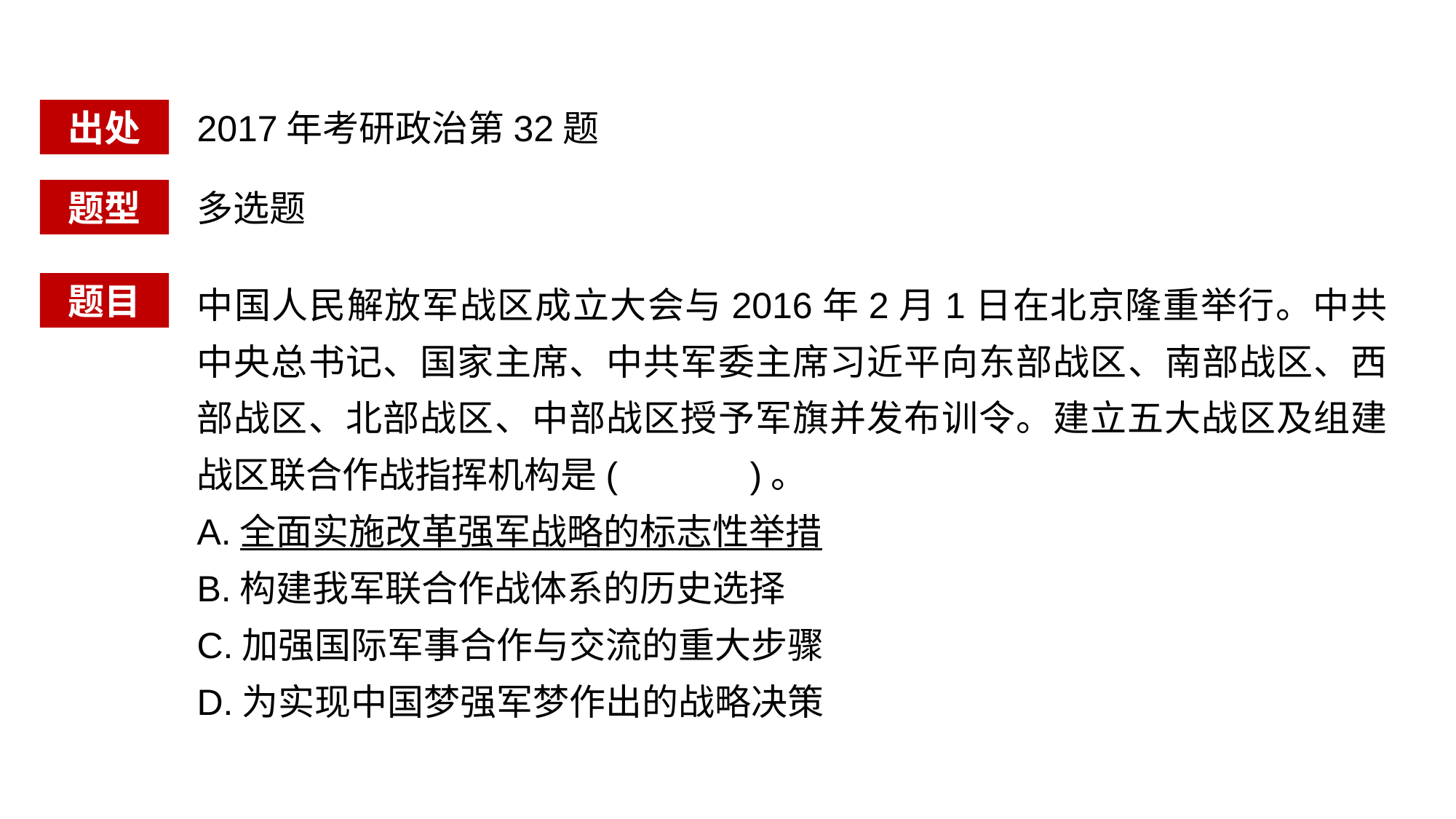

出处
2017年考研政治第32题
题型
多选题
中国人民解放军战区成立大会与2016年2月1日在北京隆重举行。中共中央总书记、国家主席、中共军委主席习近平向东部战区、南部战区、西部战区、北部战区、中部战区授予军旗并发布训令。建立五大战区及组建战区联合作战指挥机构是(             )。
A.全面实施改革强军战略的标志性举措
B.构建我军联合作战体系的历史选择
C.加强国际军事合作与交流的重大步骤
D.为实现中国梦强军梦作出的战略决策
题目